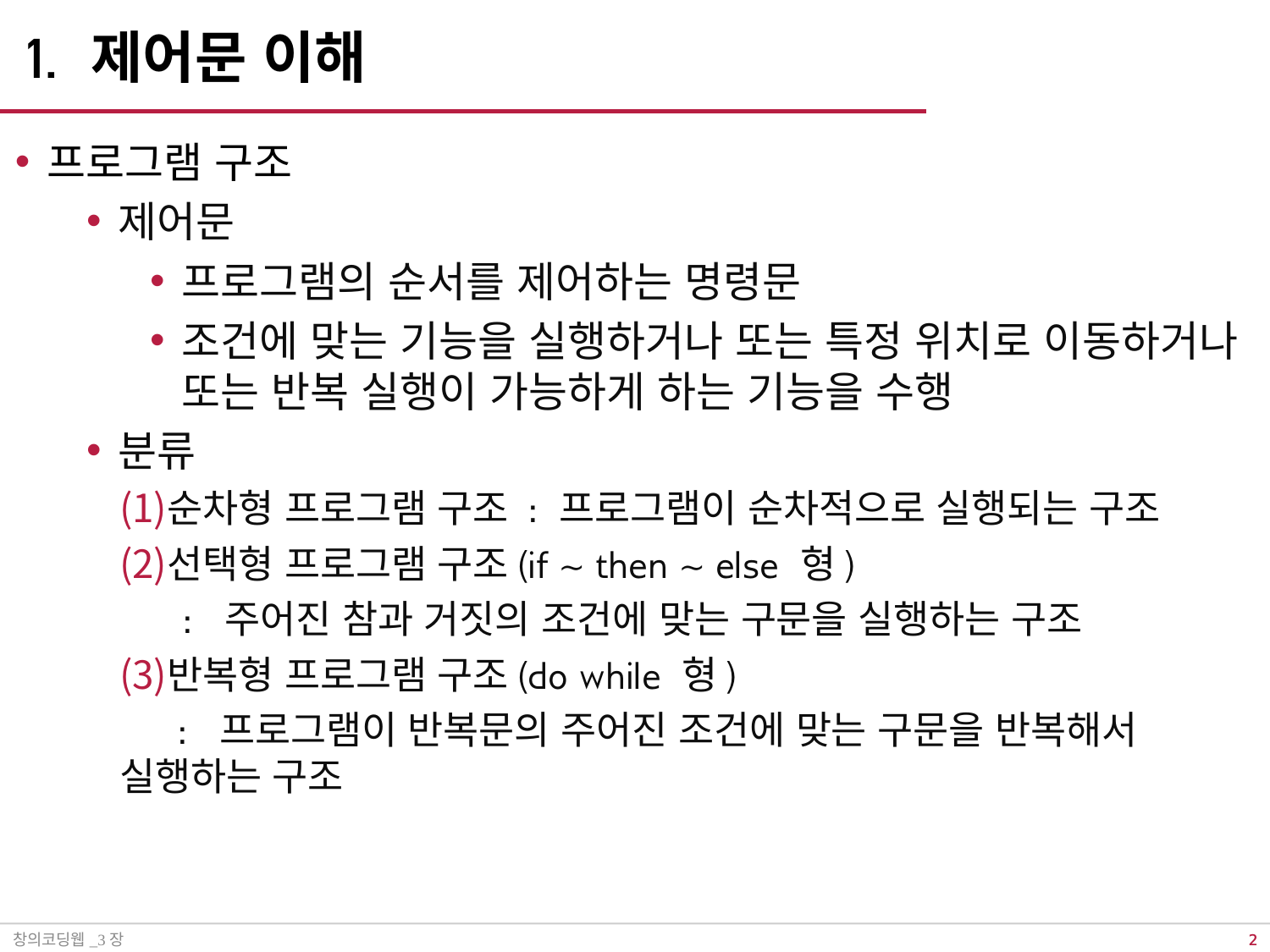

# 1. 제어문 이해
프로그램 구조
제어문
프로그램의 순서를 제어하는 명령문
조건에 맞는 기능을 실행하거나 또는 특정 위치로 이동하거나 또는 반복 실행이 가능하게 하는 기능을 수행
분류
순차형 프로그램 구조 : 프로그램이 순차적으로 실행되는 구조
선택형 프로그램 구조(if ~ then ~ else 형)
:  주어진 참과 거짓의 조건에 맞는 구문을 실행하는 구조
반복형 프로그램 구조(do while 형)
     :  프로그램이 반복문의 주어진 조건에 맞는 구문을 반복해서 실행하는 구조

창의코딩웹_3장
2